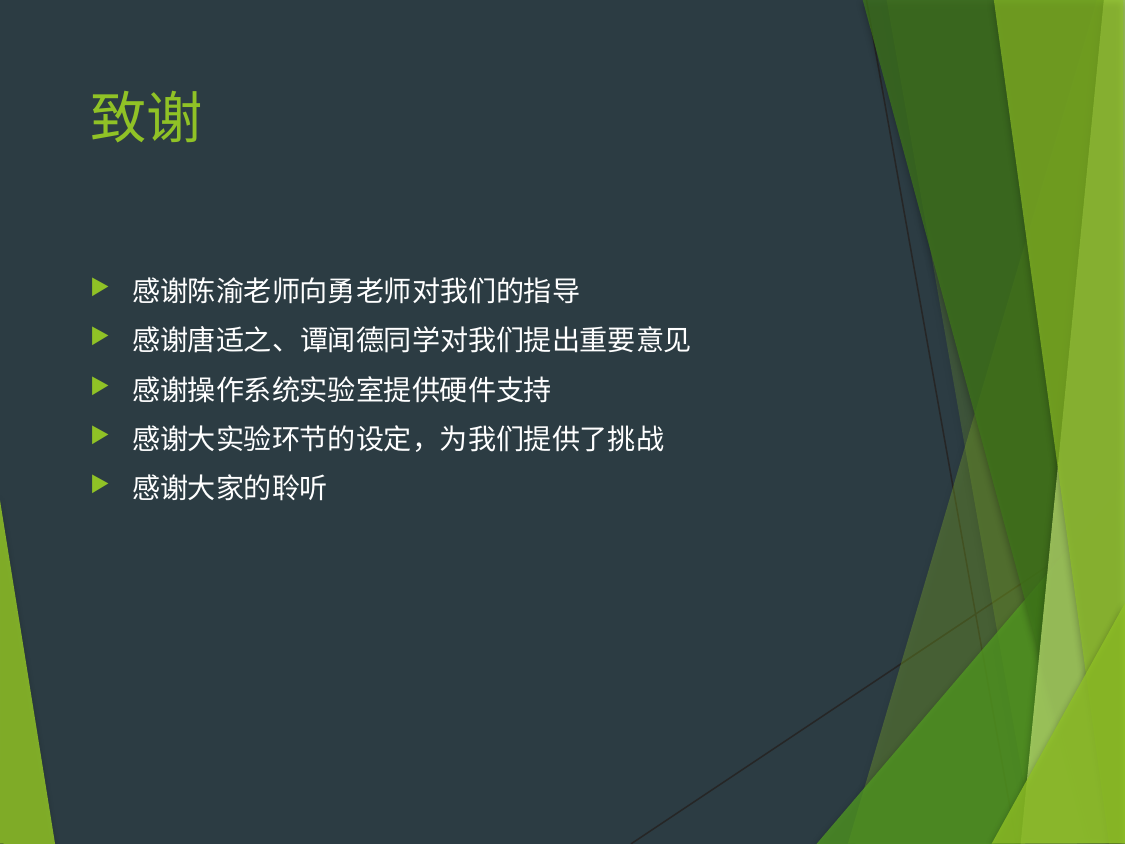

# 致谢
感谢陈渝老师向勇老师对我们的指导
感谢唐适之、谭闻德同学对我们提出重要意见
感谢操作系统实验室提供硬件支持
感谢大实验环节的设定，为我们提供了挑战
感谢大家的聆听